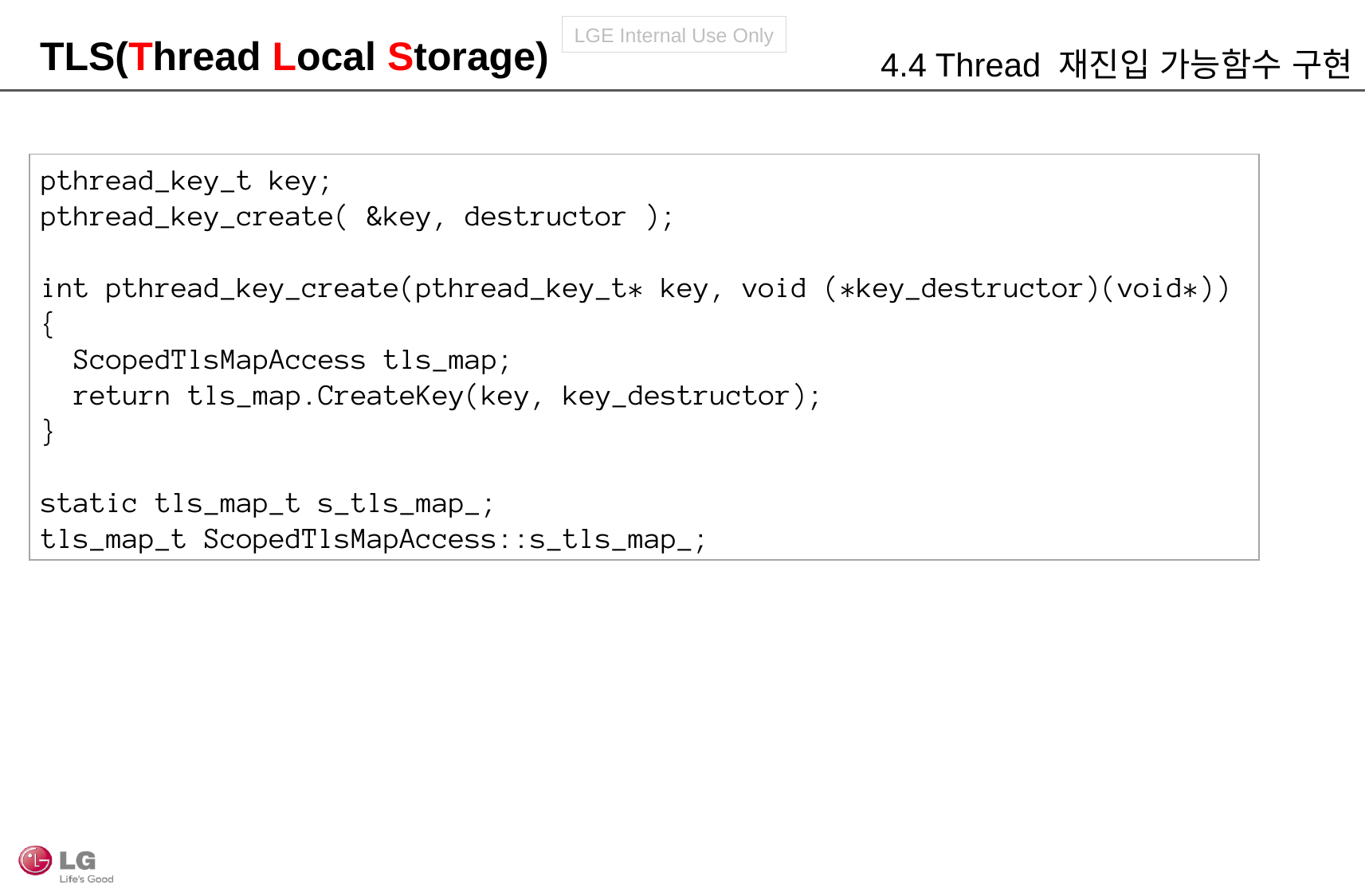

TLS(Thread Local Storage)
4.4 Thread 재진입 가능함수 구현

pthread_key_t key;
pthread_key_create( &key, destructor );

int pthread_key_create(pthread_key_t* key, void (*key_destructor)(void*)) {
  ScopedTlsMapAccess tls_map;
  return tls_map.CreateKey(key, key_destructor);
}

static tls_map_t s_tls_map_;
tls_map_t ScopedTlsMapAccess::s_tls_map_;